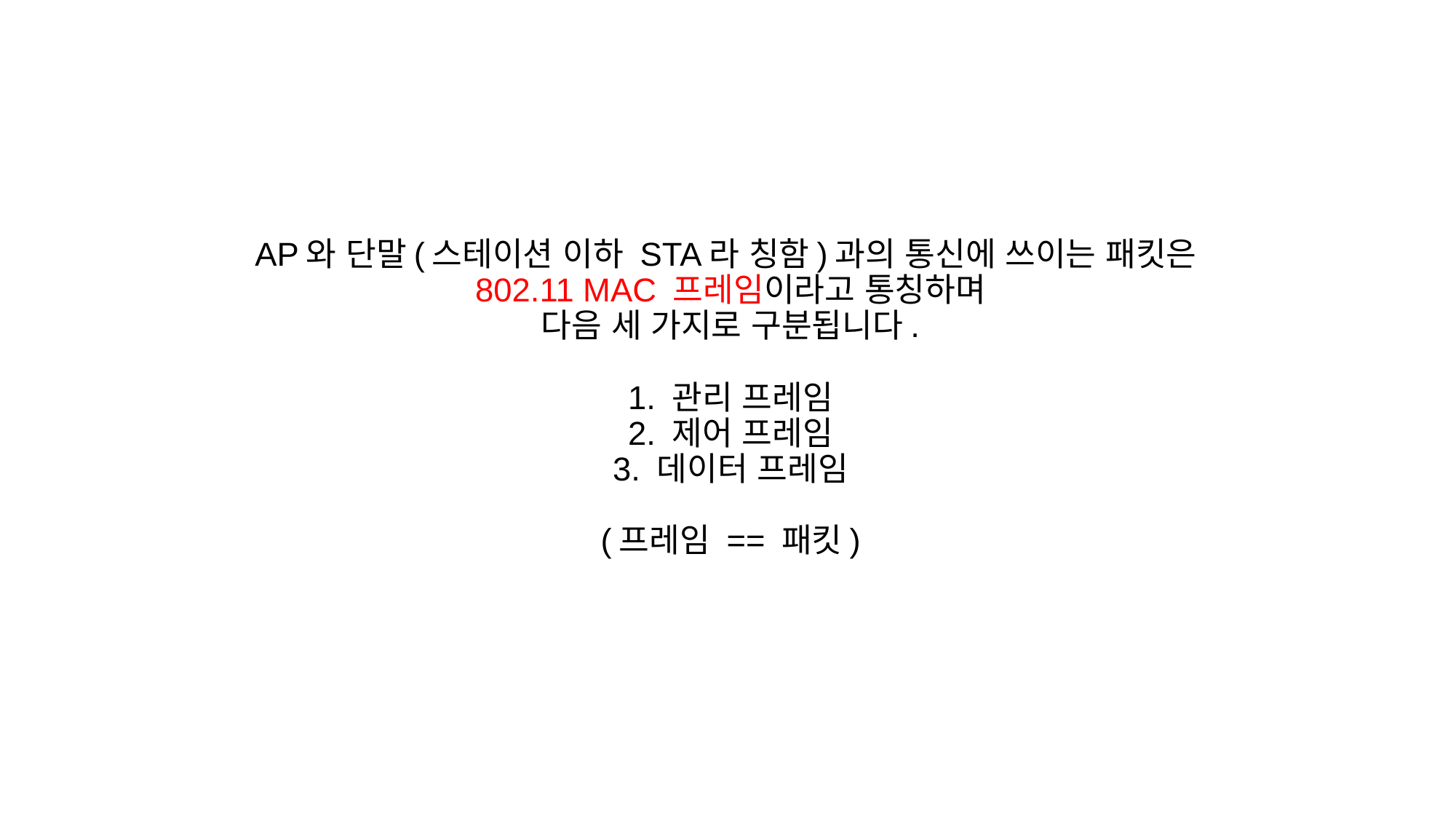

# AP와 단말(스테이션 이하 STA라 칭함)과의 통신에 쓰이는 패킷은 802.11 MAC 프레임이라고 통칭하며 다음 세 가지로 구분됩니다. 1. 관리 프레임 2. 제어 프레임 3. 데이터 프레임 (프레임 == 패킷)